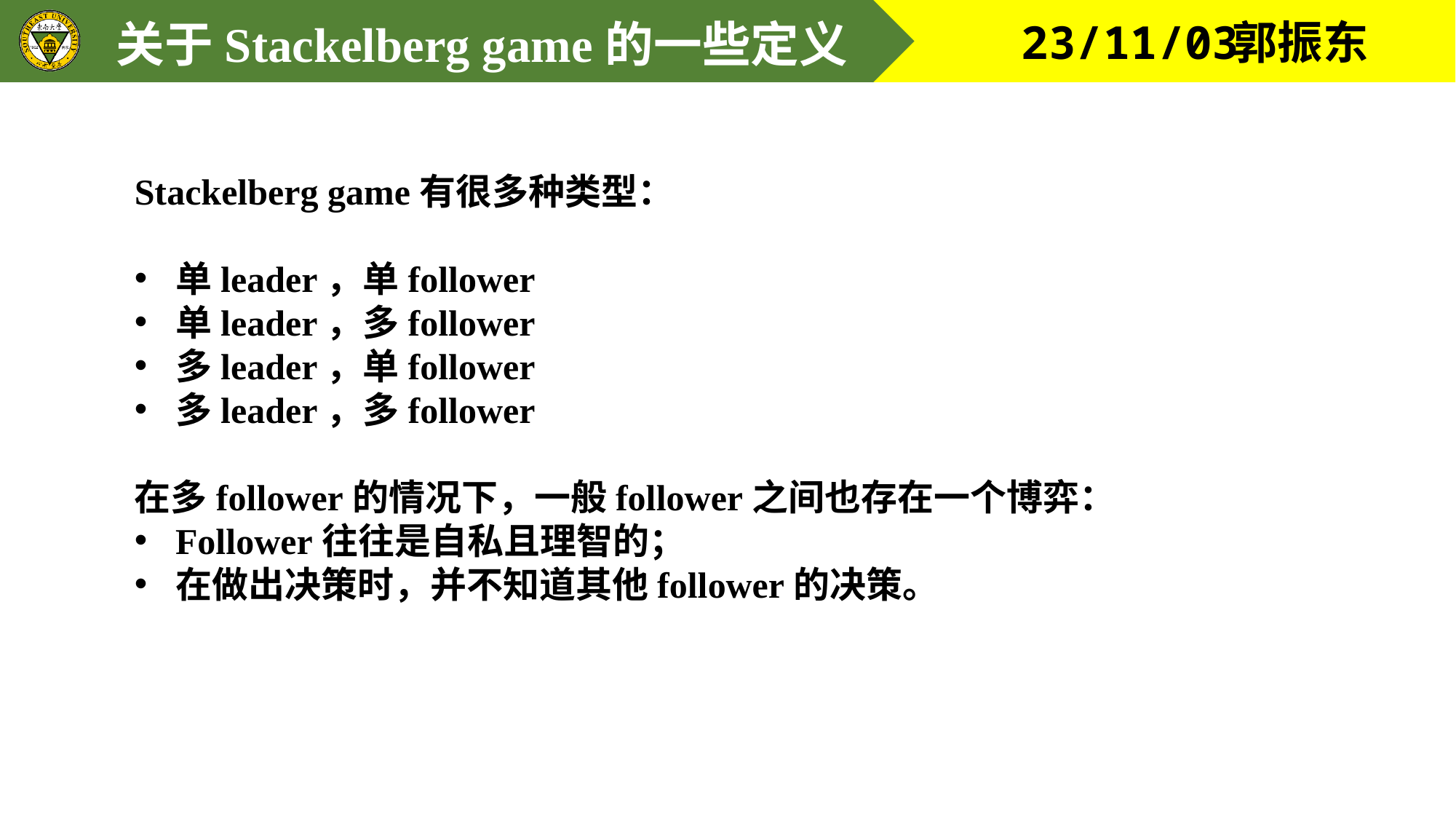

关于Stackelberg game的一些定义

Stackelberg game有很多种类型：

单leader，单follower
单leader，多follower
多leader，单follower
多leader，多follower

在多follower的情况下，一般follower之间也存在一个博弈：
Follower往往是自私且理智的；
在做出决策时，并不知道其他follower的决策。